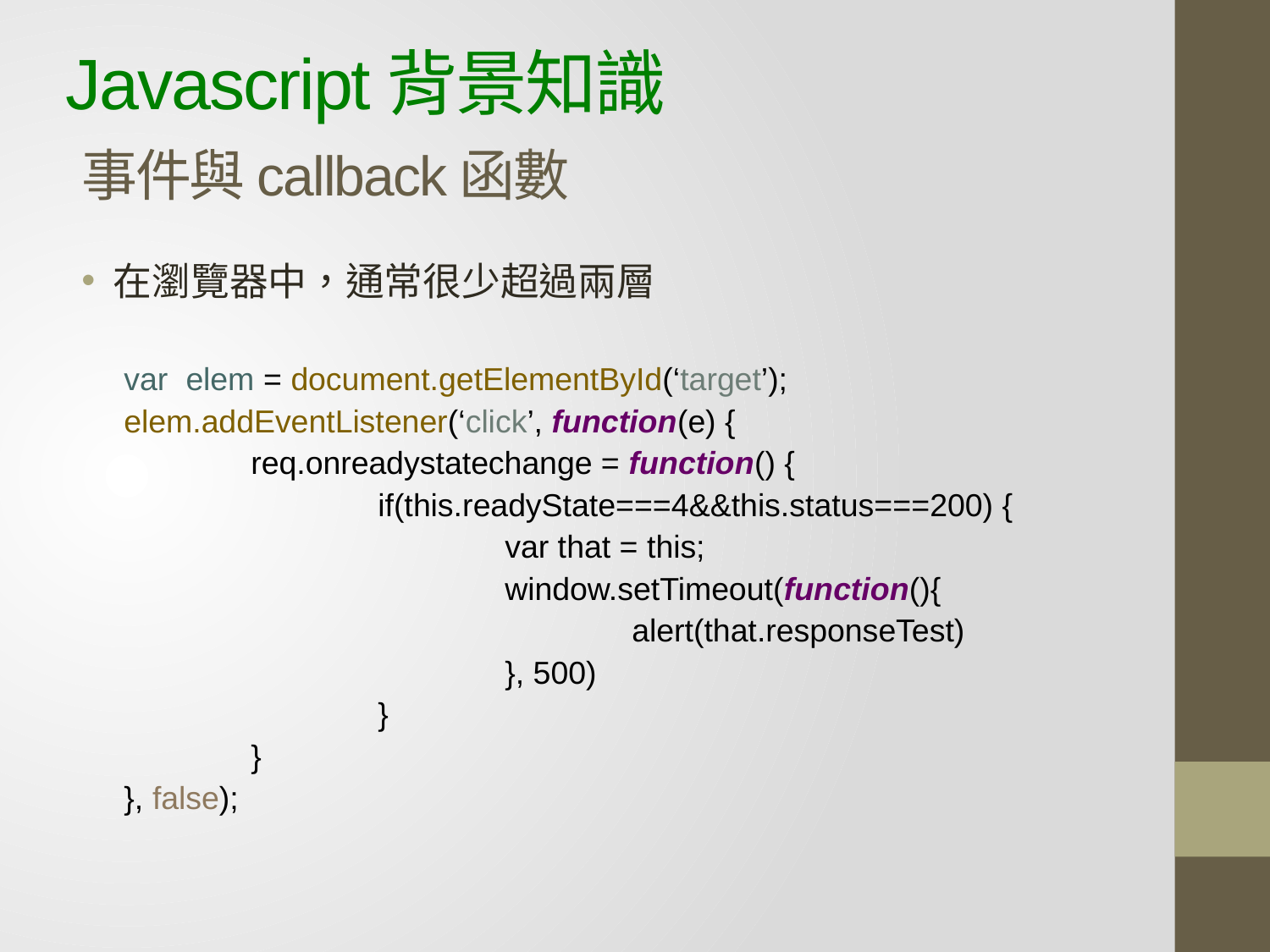

# Javascript背景知識 事件與callback函數

在瀏覽器中，通常很少超過兩層
var  elem = document.getElementById(‘target’);
elem.addEventListener(‘click’, function(e) {
	req.onreadystatechange = function() {
		if(this.readyState===4&&this.status===200) {
			var that = this;
			window.setTimeout(function(){
				alert(that.responseTest)
			}, 500)
		}
	}
}, false);